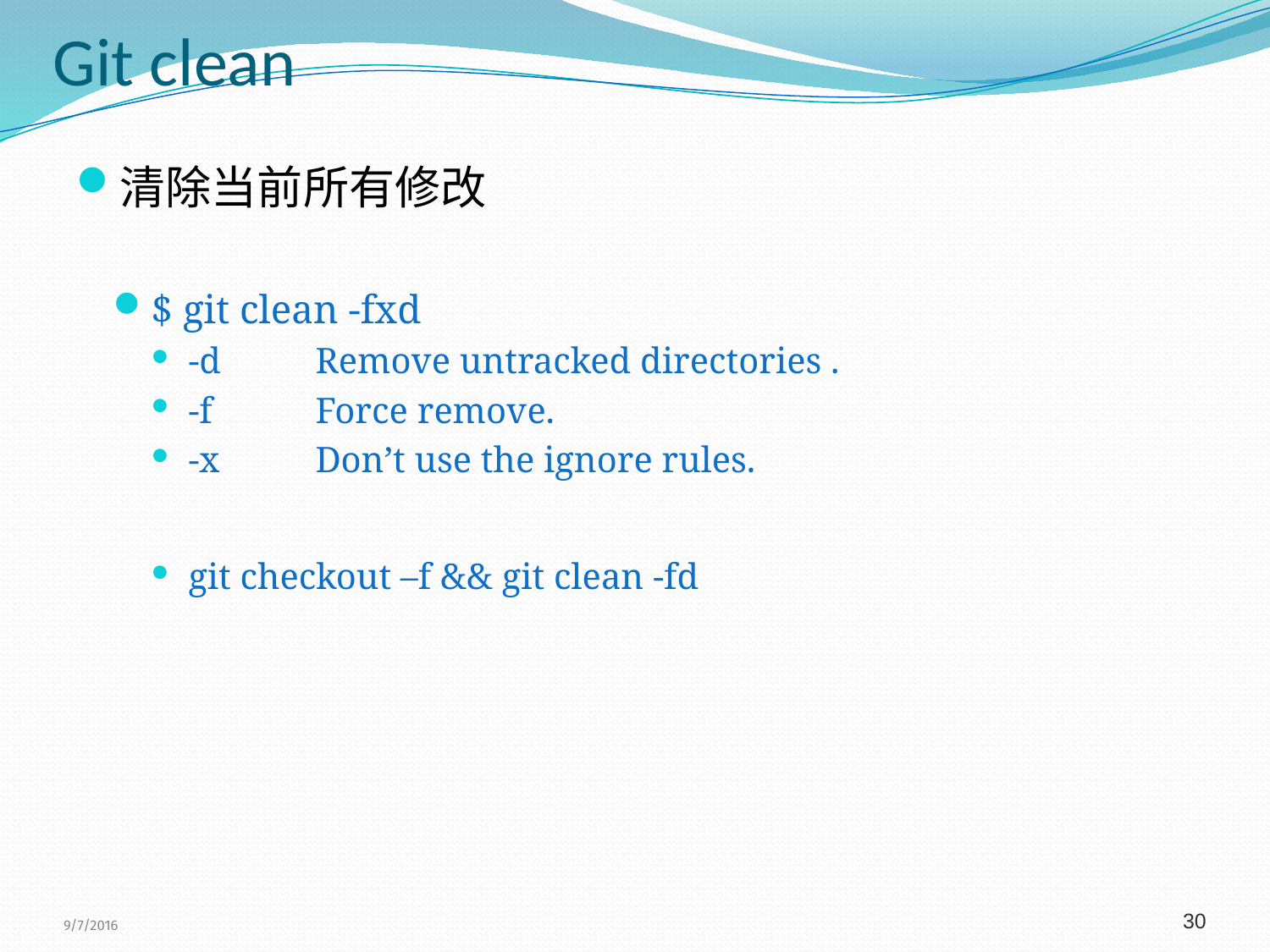

# Git clean
清除当前所有修改

$ git clean -fxd
-d	Remove untracked directories .
-f	Force remove.
-x    	Don’t use the ignore rules.

git checkout –f && git clean -fd

9/7/2016
30